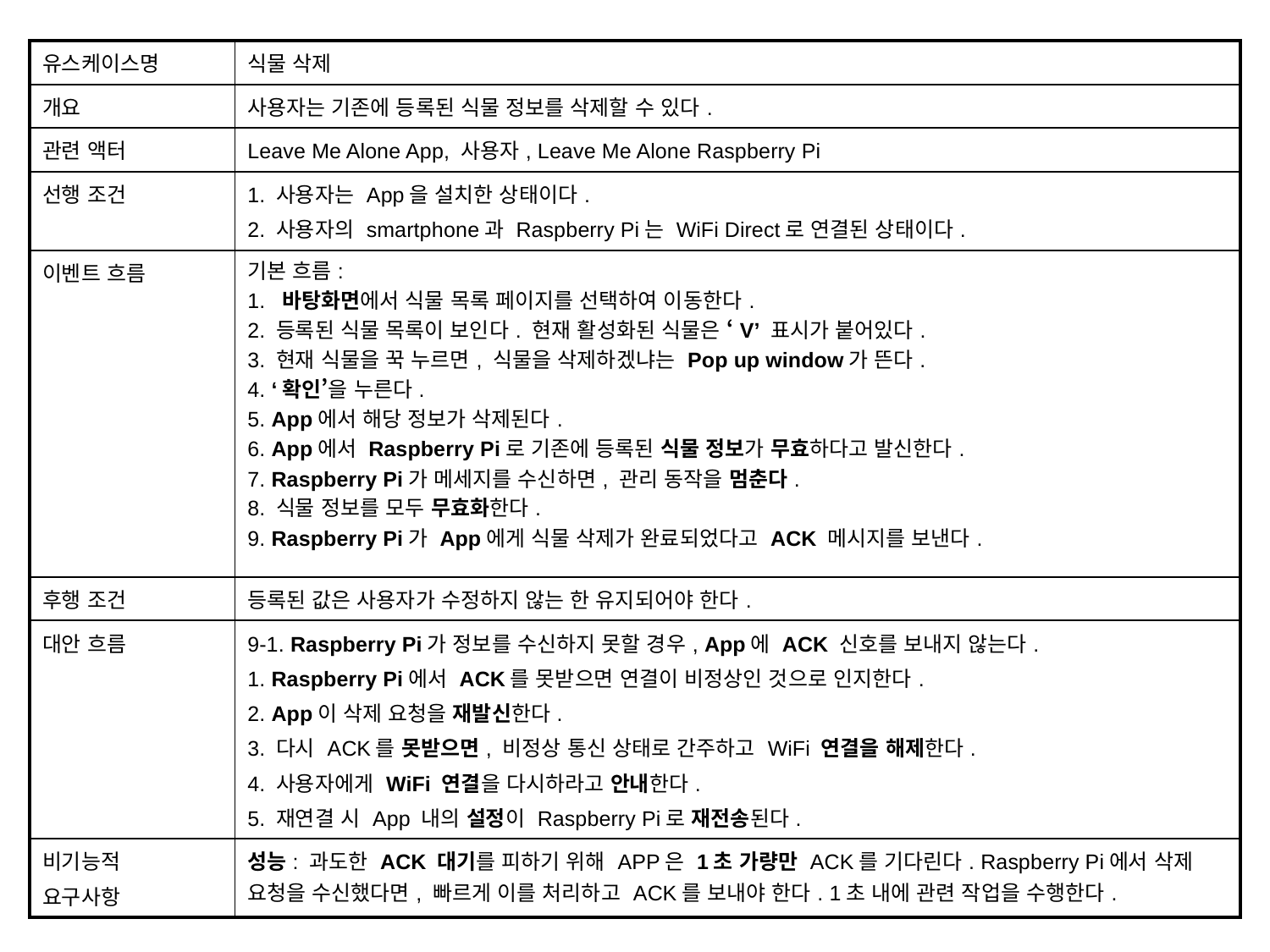

| 유스케이스명 | 식물 삭제 |
| --- | --- |
| 개요 | 사용자는 기존에 등록된 식물 정보를 삭제할 수 있다. |
| 관련 액터 | Leave Me Alone App, 사용자, Leave Me Alone Raspberry Pi |
| 선행 조건 | 1. 사용자는 App을 설치한 상태이다. 2. 사용자의 smartphone과 Raspberry Pi는 WiFi Direct로 연결된 상태이다. |
| 이벤트 흐름 | 기본 흐름: 1. 바탕화면에서 식물 목록 페이지를 선택하여 이동한다. 2. 등록된 식물 목록이 보인다. 현재 활성화된 식물은 ‘V’ 표시가 붙어있다. 3. 현재 식물을 꾹 누르면, 식물을 삭제하겠냐는 Pop up window가 뜬다. 4. ‘확인’을 누른다. 5. App에서 해당 정보가 삭제된다. 6. App에서 Raspberry Pi로 기존에 등록된 식물 정보가 무효하다고 발신한다. 7. Raspberry Pi가 메세지를 수신하면, 관리 동작을 멈춘다. 8. 식물 정보를 모두 무효화한다. 9. Raspberry Pi가 App에게 식물 삭제가 완료되었다고 ACK 메시지를 보낸다. |
| 후행 조건 | 등록된 값은 사용자가 수정하지 않는 한 유지되어야 한다. |
| 대안 흐름 | 9-1. Raspberry Pi가 정보를 수신하지 못할 경우, App에 ACK 신호를 보내지 않는다. 1. Raspberry Pi에서 ACK를 못받으면 연결이 비정상인 것으로 인지한다. 2. App이 삭제 요청을 재발신한다. 3. 다시 ACK를 못받으면, 비정상 통신 상태로 간주하고 WiFi 연결을 해제한다. 4. 사용자에게 WiFi 연결을 다시하라고 안내한다. 5. 재연결 시 App 내의 설정이 Raspberry Pi로 재전송된다. |
| 비기능적 요구사항 | 성능: 과도한 ACK 대기를 피하기 위해 APP은 1초 가량만 ACK를 기다린다. Raspberry Pi에서 삭제 요청을 수신했다면, 빠르게 이를 처리하고 ACK를 보내야 한다. 1초 내에 관련 작업을 수행한다. |